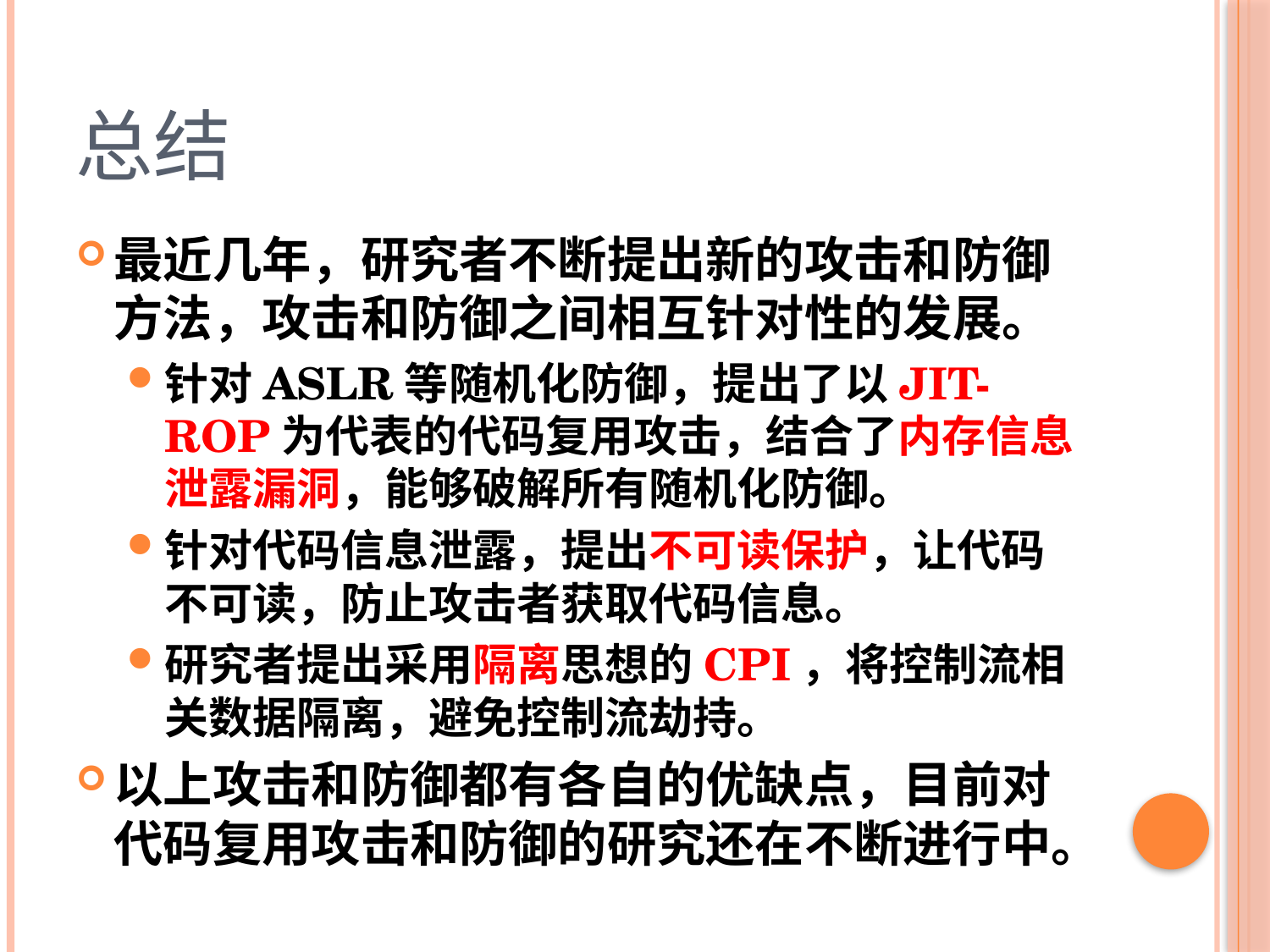

# 总结
最近几年，研究者不断提出新的攻击和防御方法，攻击和防御之间相互针对性的发展。
针对ASLR等随机化防御，提出了以JIT-ROP为代表的代码复用攻击，结合了内存信息泄露漏洞，能够破解所有随机化防御。
针对代码信息泄露，提出不可读保护，让代码不可读，防止攻击者获取代码信息。
研究者提出采用隔离思想的CPI，将控制流相关数据隔离，避免控制流劫持。
以上攻击和防御都有各自的优缺点，目前对代码复用攻击和防御的研究还在不断进行中。